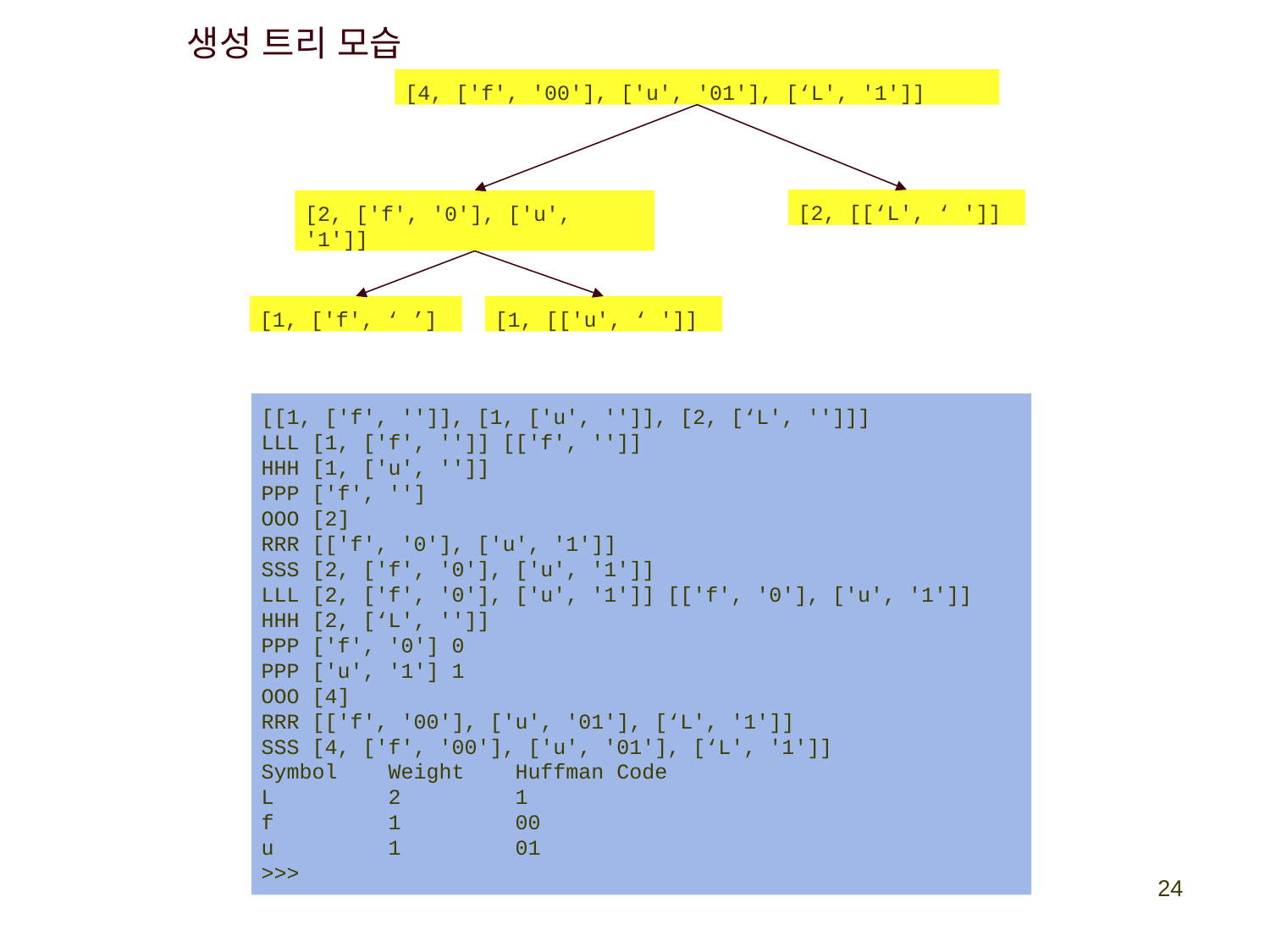

생성 트리 모습
[4, ['f', '00'], ['u', '01'], [‘L', '1']]
[2, [[‘L', ‘ ']]
[2, ['f', '0'], ['u', '1']]
[1, ['f', ‘ ’]
[1, [['u', ‘ ']]
[[1, ['f', '']], [1, ['u', '']], [2, [‘L', '']]]
LLL [1, ['f', '']] [['f', '']]
HHH [1, ['u', '']]
PPP ['f', '']
OOO [2]
RRR [['f', '0'], ['u', '1']]
SSS [2, ['f', '0'], ['u', '1']]
LLL [2, ['f', '0'], ['u', '1']] [['f', '0'], ['u', '1']]
HHH [2, [‘L', '']]
PPP ['f', '0'] 0
PPP ['u', '1'] 1
OOO [4]
RRR [['f', '00'], ['u', '01'], [‘L', '1']]
SSS [4, ['f', '00'], ['u', '01'], [‘L', '1']]
Symbol    Weight    Huffman Code
L         2         1
f         1         00
u         1         01
>>>
24